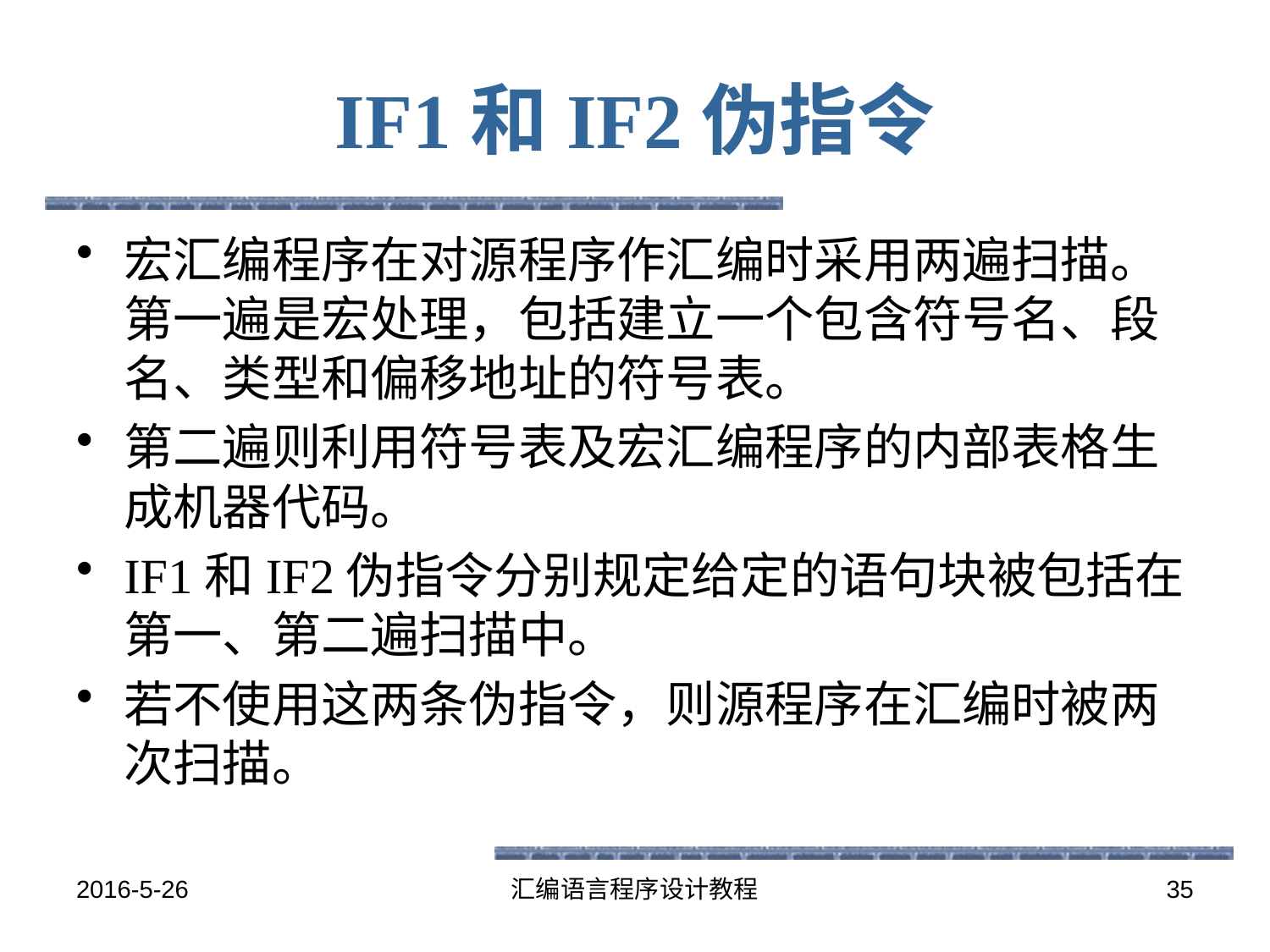

# IF1和IF2伪指令
宏汇编程序在对源程序作汇编时采用两遍扫描。第一遍是宏处理，包括建立一个包含符号名、段名、类型和偏移地址的符号表。
第二遍则利用符号表及宏汇编程序的内部表格生成机器代码。
IF1和IF2伪指令分别规定给定的语句块被包括在第一、第二遍扫描中。
若不使用这两条伪指令，则源程序在汇编时被两次扫描。
2016-5-26
汇编语言程序设计教程
35